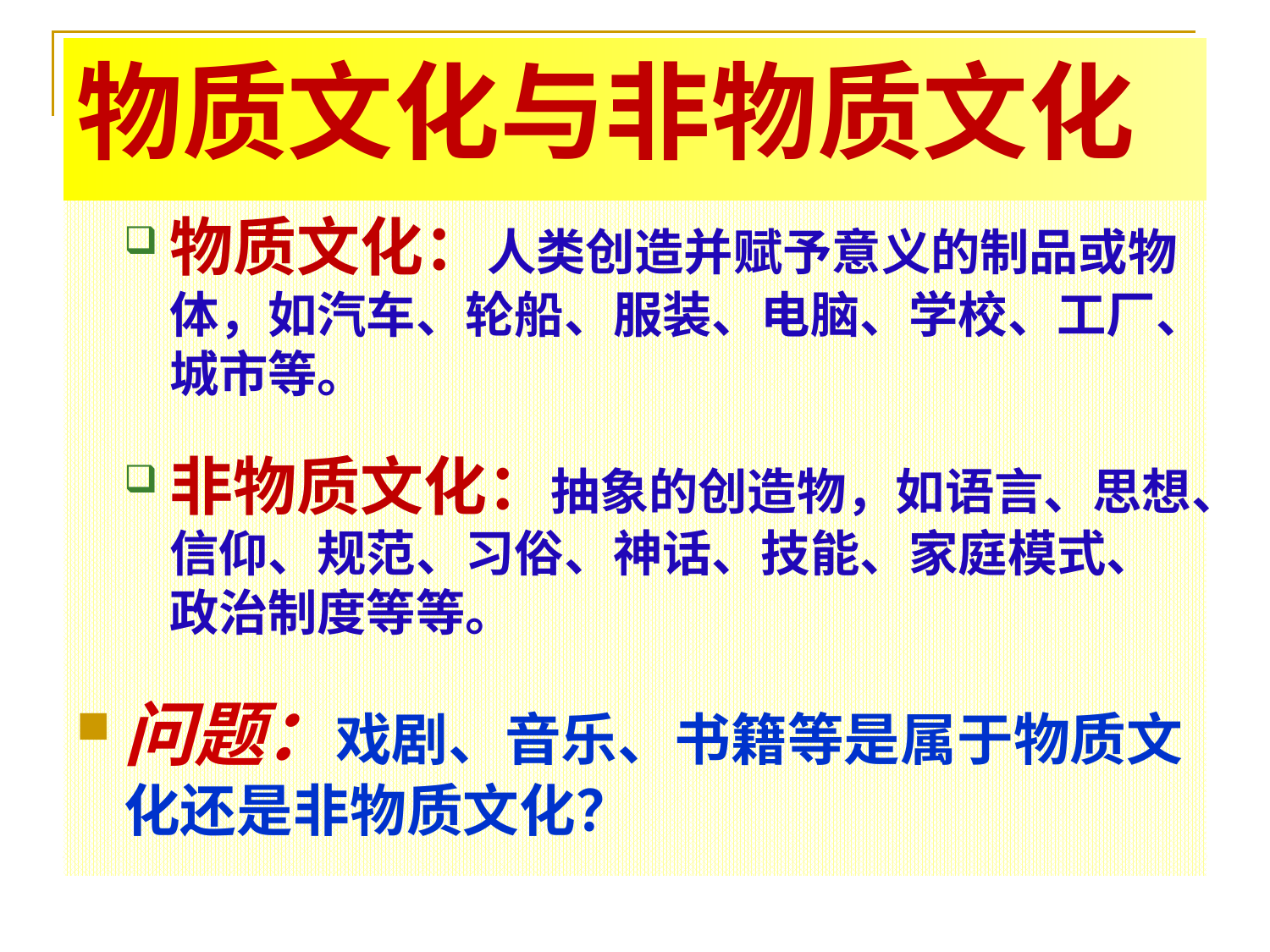

# 物质文化与非物质文化
物质文化：人类创造并赋予意义的制品或物体，如汽车、轮船、服装、电脑、学校、工厂、城市等。
非物质文化：抽象的创造物，如语言、思想、信仰、规范、习俗、神话、技能、家庭模式、政治制度等等。
问题：戏剧、音乐、书籍等是属于物质文化还是非物质文化？

44